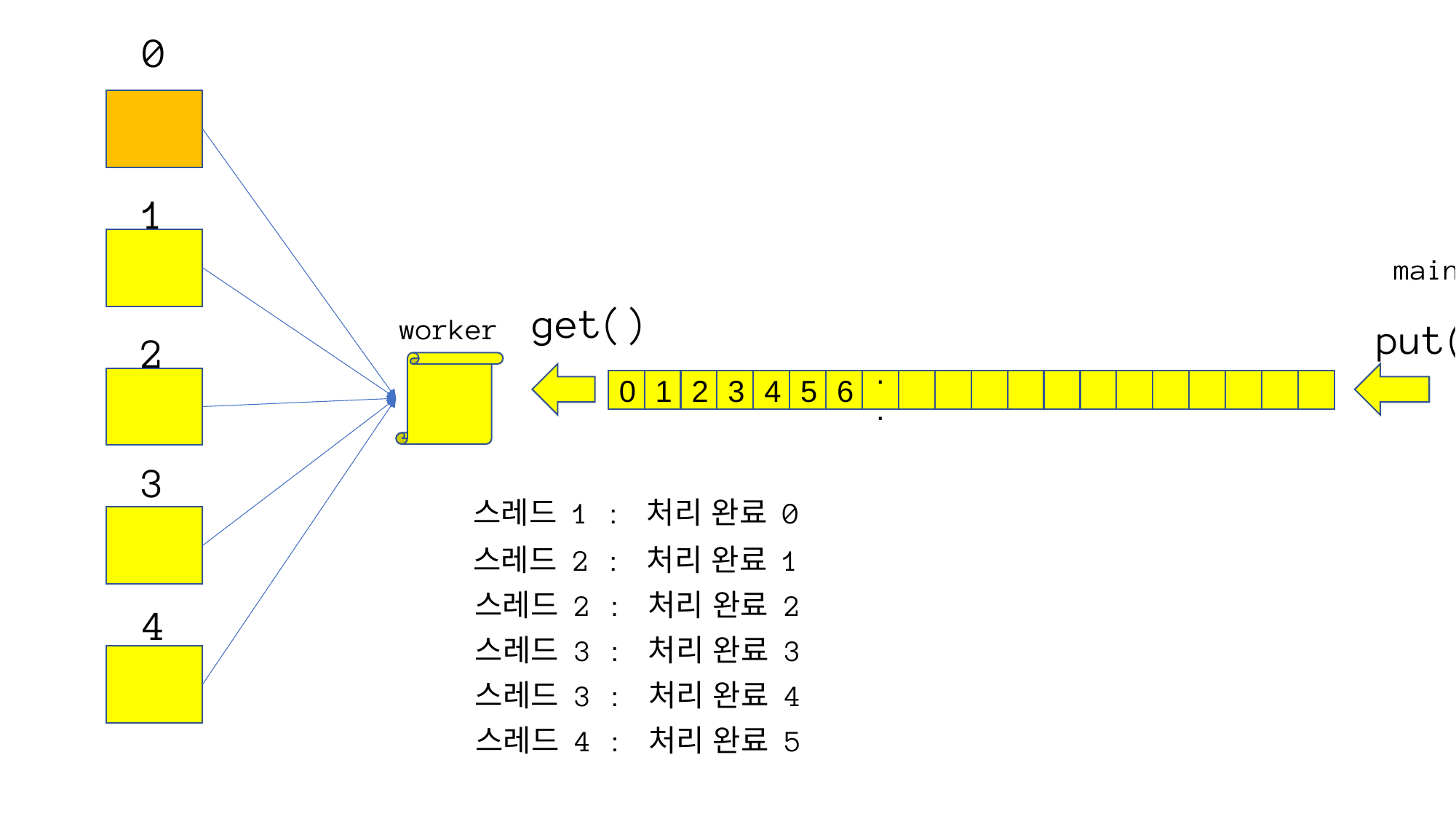

0

1

main
get()
worker
put()
2

0
1
2
3
4
5
6
..

3
스레드 1 : 처리 완료 0

스레드 2 : 처리 완료 1
스레드 2 : 처리 완료 2
4
스레드 3 : 처리 완료 3

스레드 3 : 처리 완료 4
스레드 4 : 처리 완료 5